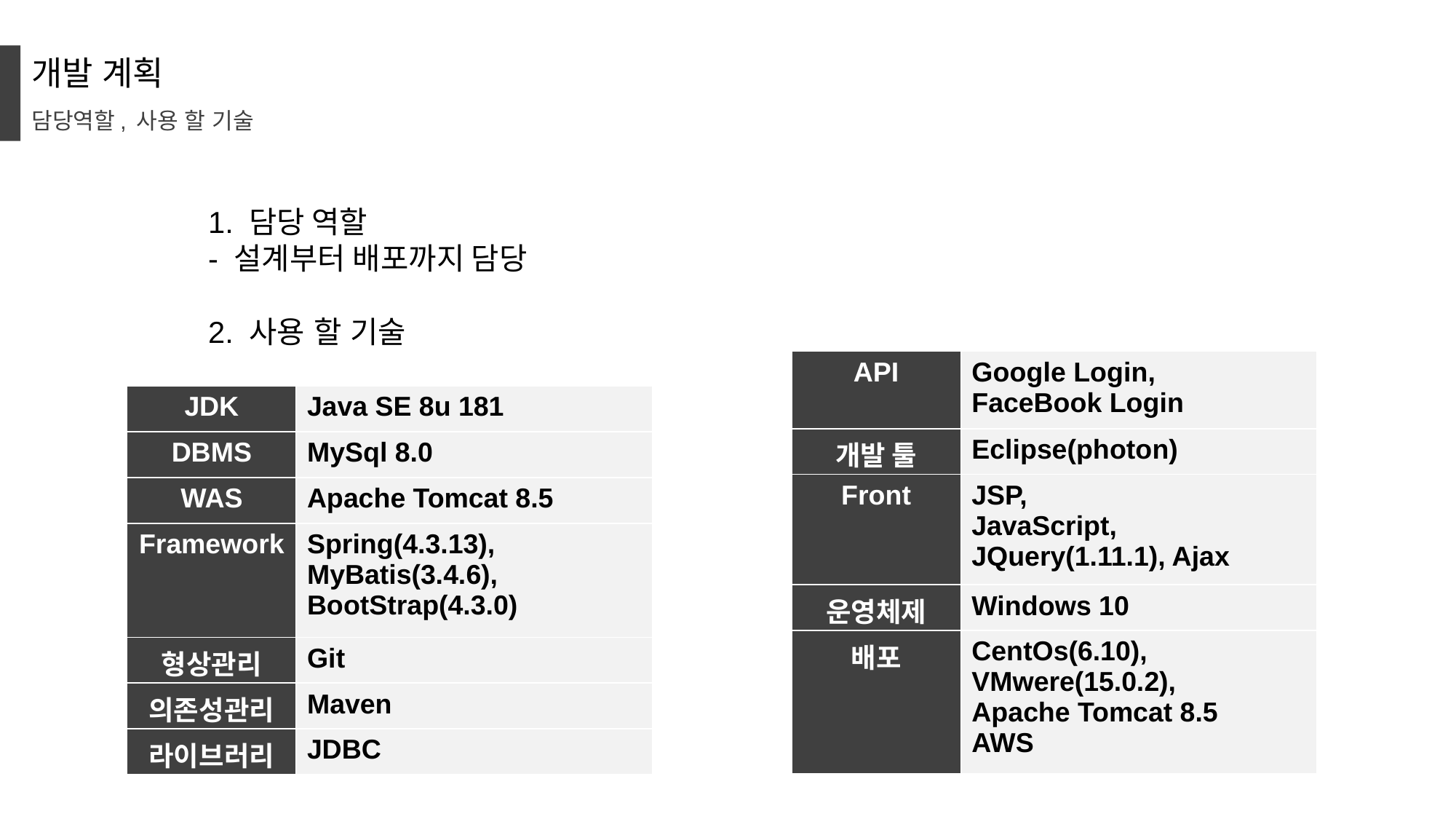

개발 계획
담당역할, 사용 할 기술

1. 담당 역할
- 설계부터 배포까지 담당
2. 사용 할 기술
| API | Google Login, FaceBook Login |
| --- | --- |
| 개발 툴 | Eclipse(photon) |
| Front | JSP, JavaScript, JQuery(1.11.1), Ajax |
| 운영체제 | Windows 10 |
| 배포 | CentOs(6.10), VMwere(15.0.2), Apache Tomcat 8.5 AWS |
| JDK | Java SE 8u 181 |
| --- | --- |
| DBMS | MySql 8.0 |
| WAS | Apache Tomcat 8.5 |
| Framework | Spring(4.3.13), MyBatis(3.4.6), BootStrap(4.3.0) |
| 형상관리 | Git |
| 의존성관리 | Maven |
| 라이브러리 | JDBC |